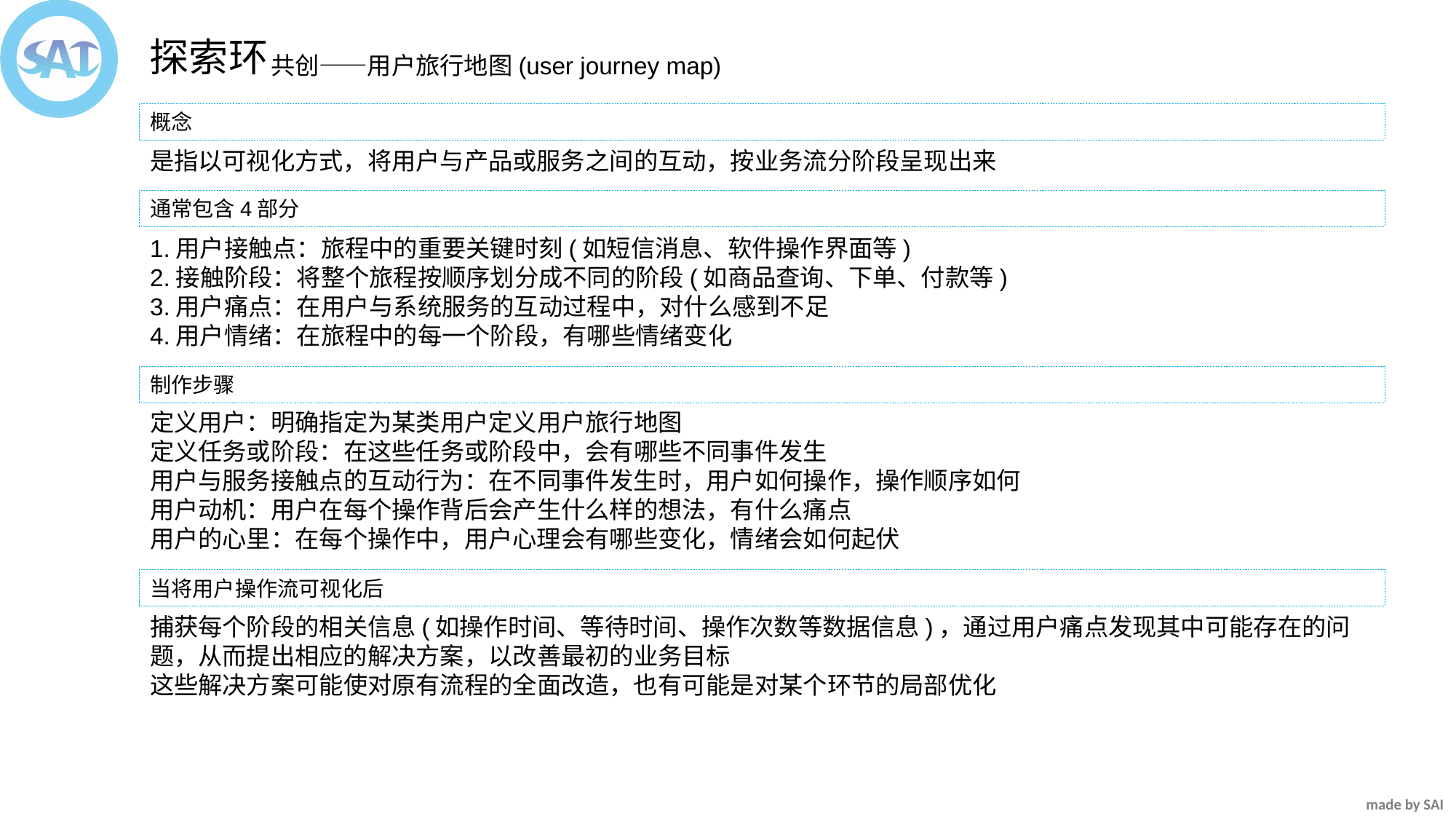

探索环
共创——用户旅行地图(user journey map)
概念
是指以可视化方式，将用户与产品或服务之间的互动，按业务流分阶段呈现出来
通常包含4部分
1.用户接触点：旅程中的重要关键时刻(如短信消息、软件操作界面等)
2.接触阶段：将整个旅程按顺序划分成不同的阶段(如商品查询、下单、付款等)
3.用户痛点：在用户与系统服务的互动过程中，对什么感到不足
4.用户情绪：在旅程中的每一个阶段，有哪些情绪变化
制作步骤
定义用户：明确指定为某类用户定义用户旅行地图
定义任务或阶段：在这些任务或阶段中，会有哪些不同事件发生
用户与服务接触点的互动行为：在不同事件发生时，用户如何操作，操作顺序如何
用户动机：用户在每个操作背后会产生什么样的想法，有什么痛点
用户的心里：在每个操作中，用户心理会有哪些变化，情绪会如何起伏
当将用户操作流可视化后
捕获每个阶段的相关信息(如操作时间、等待时间、操作次数等数据信息)，通过用户痛点发现其中可能存在的问题，从而提出相应的解决方案，以改善最初的业务目标
这些解决方案可能使对原有流程的全面改造，也有可能是对某个环节的局部优化